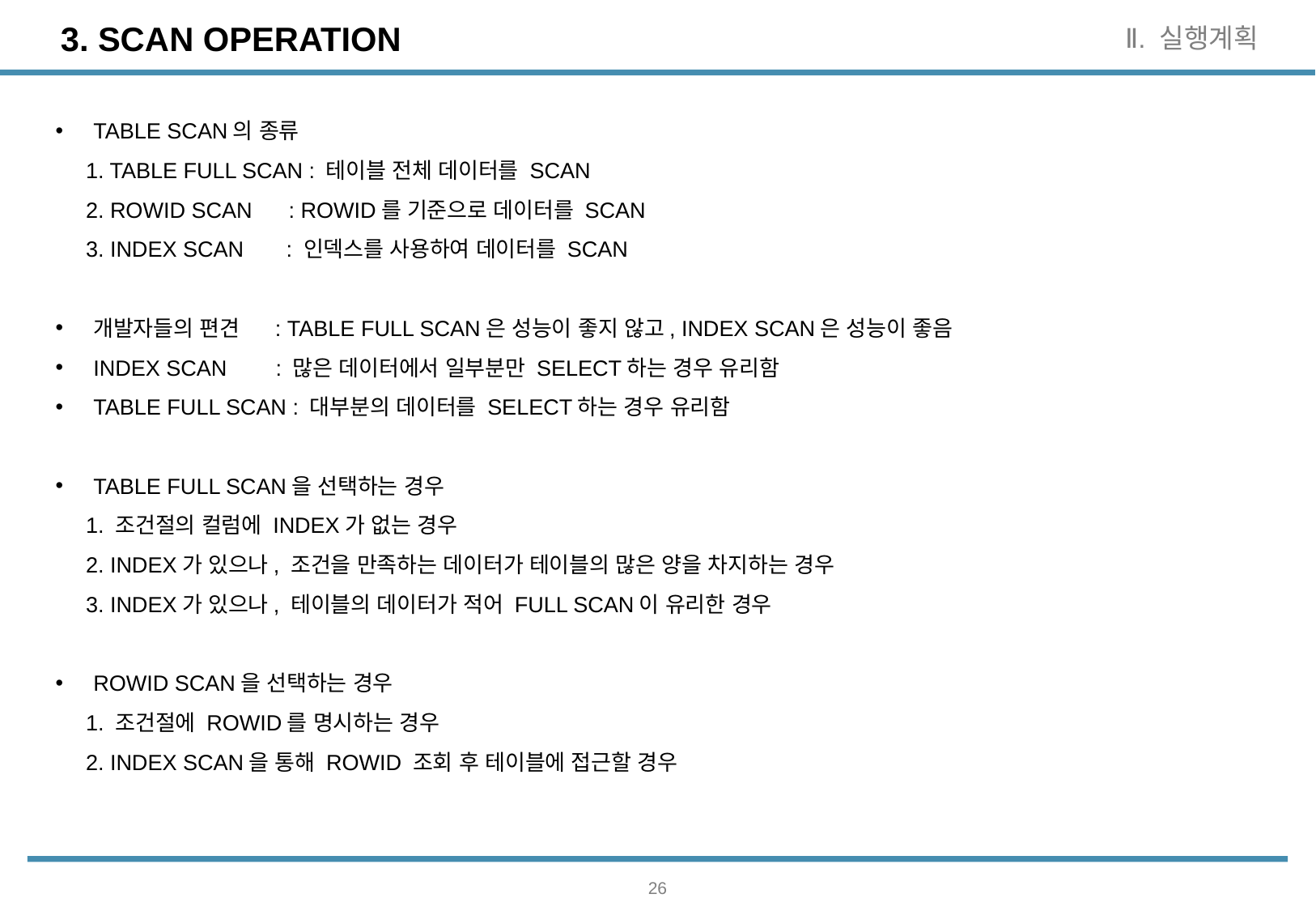

# 3. SCAN OPERATION
Ⅱ. 실행계획
TABLE SCAN의 종류
     1. TABLE FULL SCAN : 테이블 전체 데이터를 SCAN
     2. ROWID SCAN      : ROWID를 기준으로 데이터를 SCAN
     3. INDEX SCAN       : 인덱스를 사용하여 데이터를 SCAN

개발자들의 편견     : TABLE FULL SCAN은 성능이 좋지 않고, INDEX SCAN은 성능이 좋음
INDEX SCAN        : 많은 데이터에서 일부분만 SELECT하는 경우 유리함
TABLE FULL SCAN : 대부분의 데이터를 SELECT하는 경우 유리함

TABLE FULL SCAN을 선택하는 경우
     1. 조건절의 컬럼에 INDEX가 없는 경우
     2. INDEX가 있으나, 조건을 만족하는 데이터가 테이블의 많은 양을 차지하는 경우
     3. INDEX가 있으나, 테이블의 데이터가 적어 FULL SCAN이 유리한 경우

ROWID SCAN을 선택하는 경우
     1. 조건절에 ROWID를 명시하는 경우
     2. INDEX SCAN을 통해 ROWID 조회 후 테이블에 접근할 경우
26